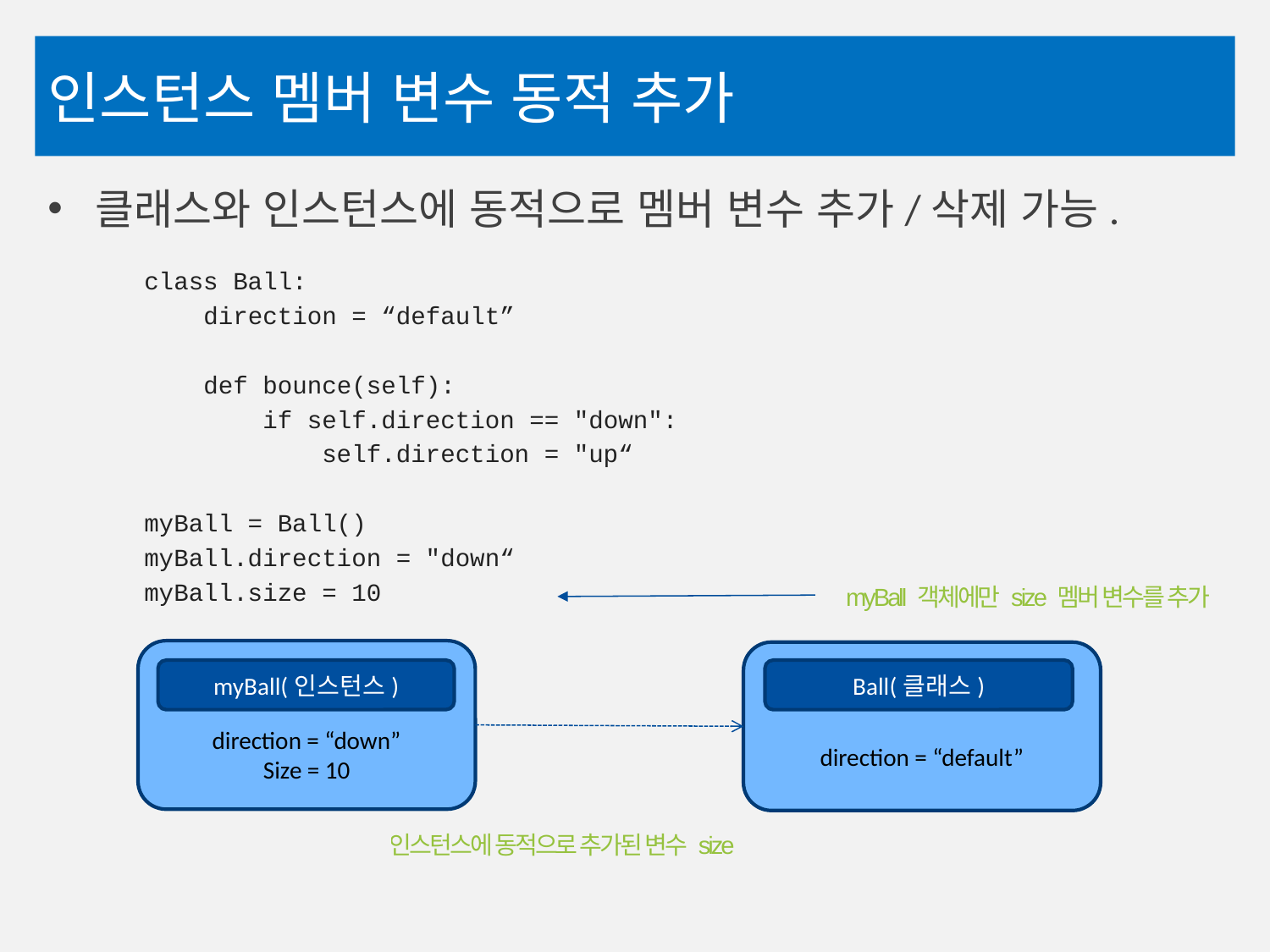

# 인스턴스 멤버 변수 동적 추가
클래스와 인스턴스에 동적으로 멤버 변수 추가/삭제 가능.
class Ball:
    direction = “default”

    def bounce(self):
        if self.direction == "down":
            self.direction = "up“

myBall = Ball()
myBall.direction = "down“
myBall.size = 10
myBall 객체에만 size 멤버 변수를 추가

direction = “down”
Size = 10

direction = “default”
myBall(인스턴스)
Ball(클래스)
인스턴스에 동적으로 추가된 변수 size